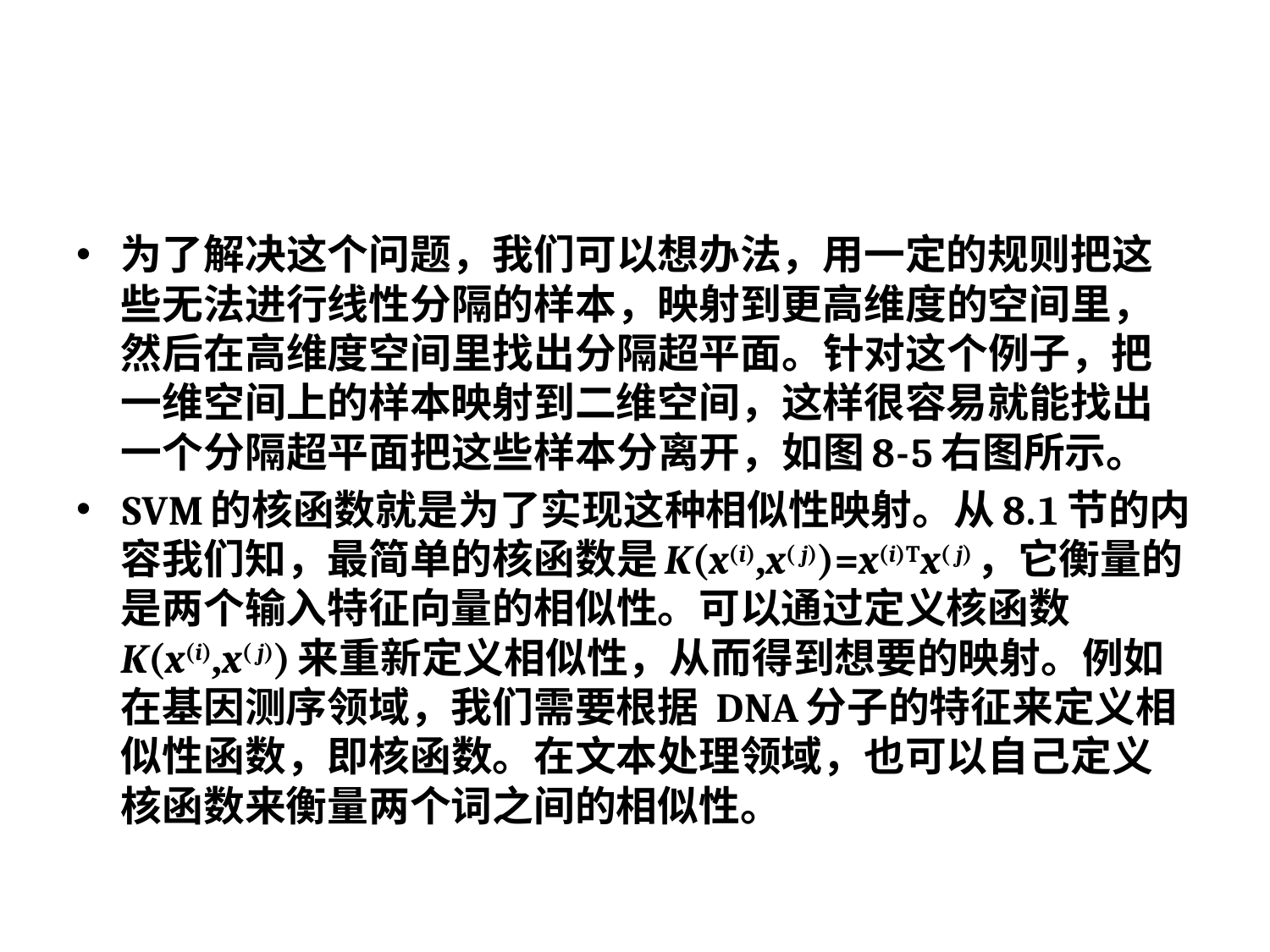

#
为了解决这个问题，我们可以想办法，用一定的规则把这些无法进行线性分隔的样本，映射到更高维度的空间里，然后在高维度空间里找出分隔超平面。针对这个例子，把一维空间上的样本映射到二维空间，这样很容易就能找出一个分隔超平面把这些样本分离开，如图8-5右图所示。
SVM的核函数就是为了实现这种相似性映射。从8.1节的内容我们知，最简单的核函数是K(x(i),x( j))=x(i)Tx( j)，它衡量的是两个输入特征向量的相似性。可以通过定义核函数K(x(i),x( j))来重新定义相似性，从而得到想要的映射。例如在基因测序领域，我们需要根据 DNA分子的特征来定义相似性函数，即核函数。在文本处理领域，也可以自己定义核函数来衡量两个词之间的相似性。